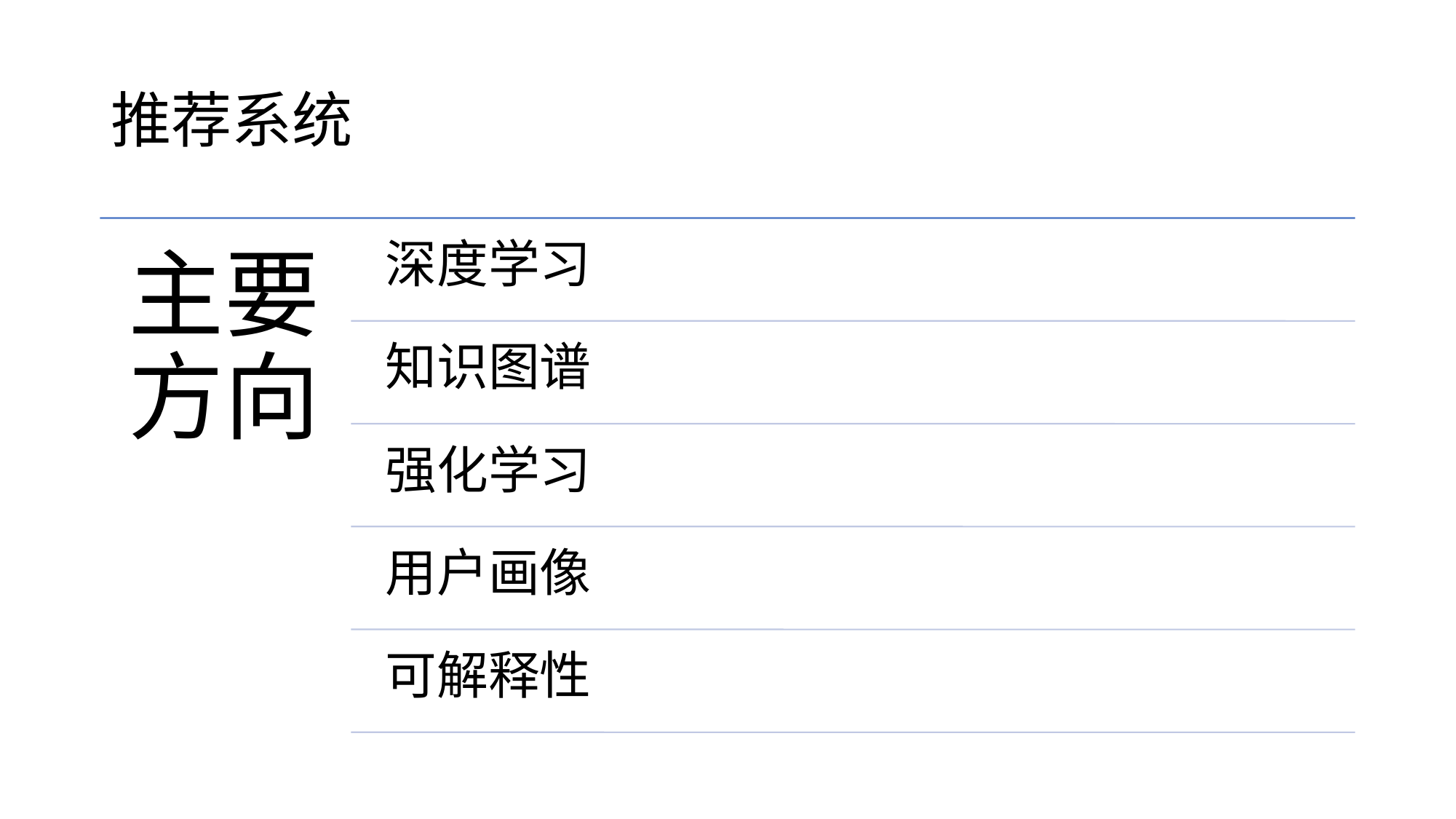

# 推荐系统
主要方向
深度学习
知识图谱
强化学习
用户画像
可解释性